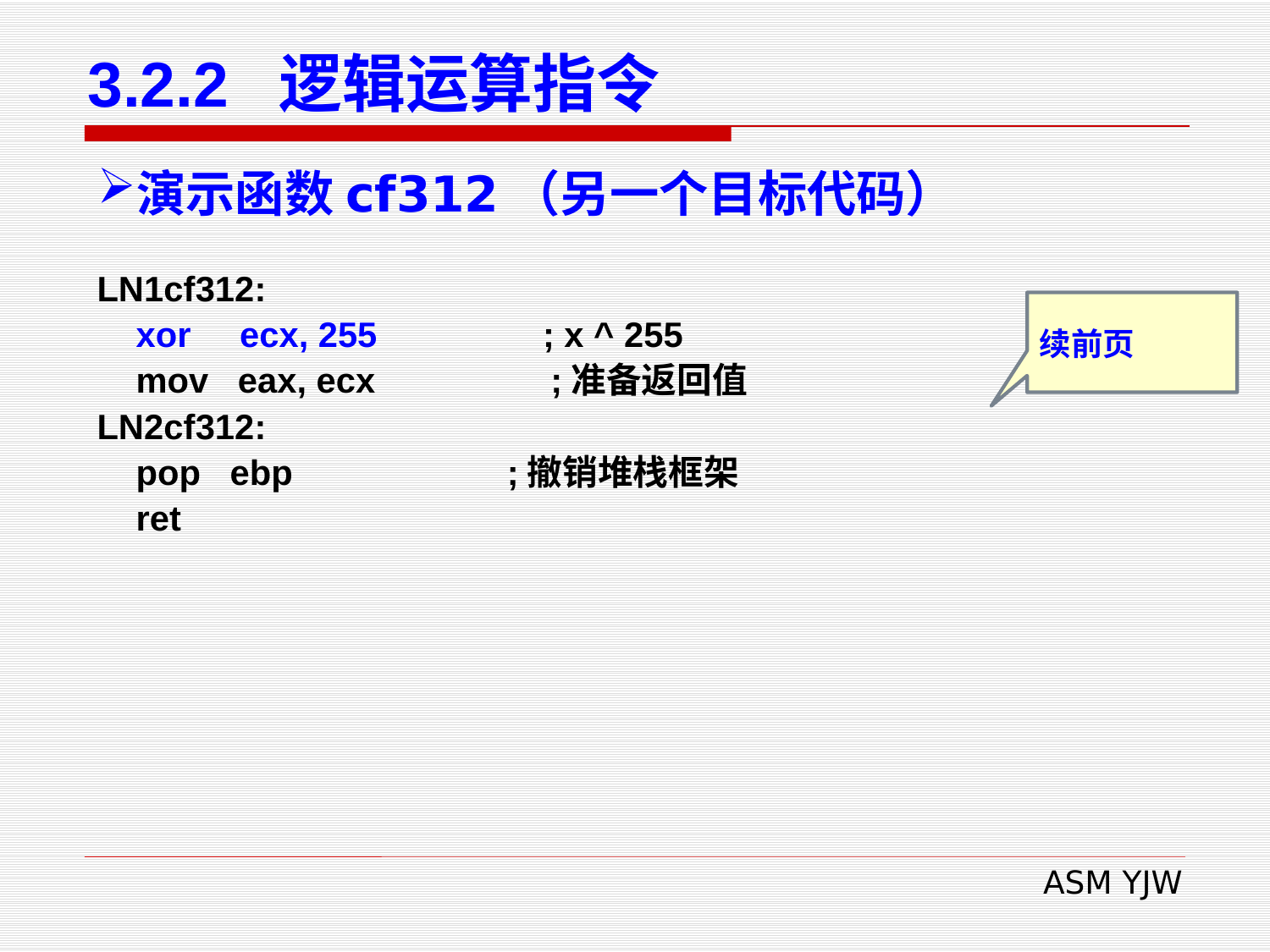

# 3.2.2  逻辑运算指令
演示函数cf312（另一个目标代码）
LN1cf312:
    xor     ecx, 255                 ; x ^ 255
    mov   eax, ecx                  ;准备返回值
LN2cf312:
    pop   ebp                      ;撤销堆栈框架
    ret
续前页